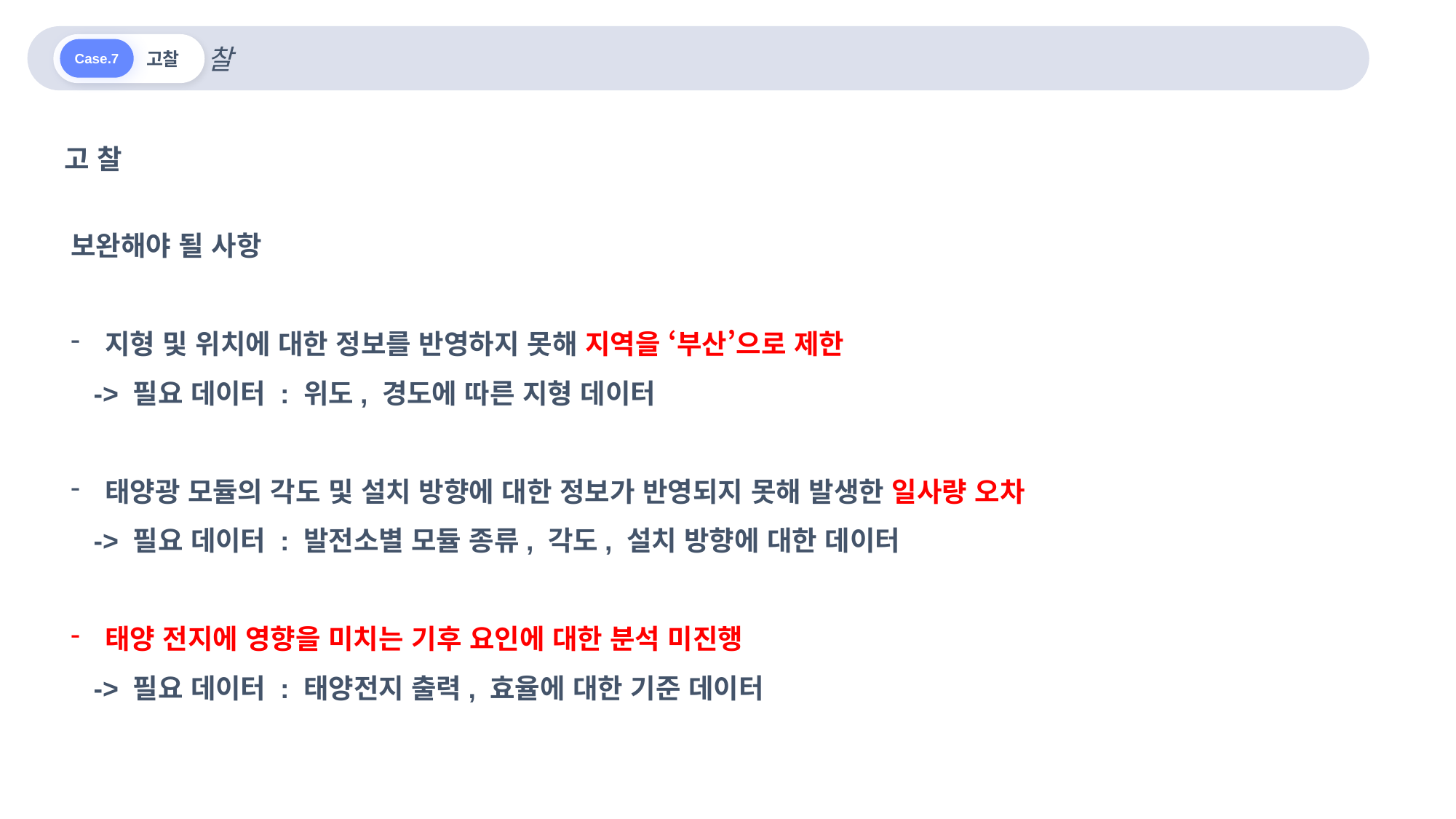

고 찰
고찰
Case.7

고 찰
보완해야 될 사항

지형 및 위치에 대한 정보를 반영하지 못해 지역을 ‘부산’으로 제한
   -> 필요 데이터 : 위도, 경도에 따른 지형 데이터

태양광 모듈의 각도 및 설치 방향에 대한 정보가 반영되지 못해 발생한 일사량 오차
   -> 필요 데이터 : 발전소별 모듈 종류, 각도, 설치 방향에 대한 데이터

태양 전지에 영향을 미치는 기후 요인에 대한 분석 미진행
   -> 필요 데이터 : 태양전지 출력, 효율에 대한 기준 데이터